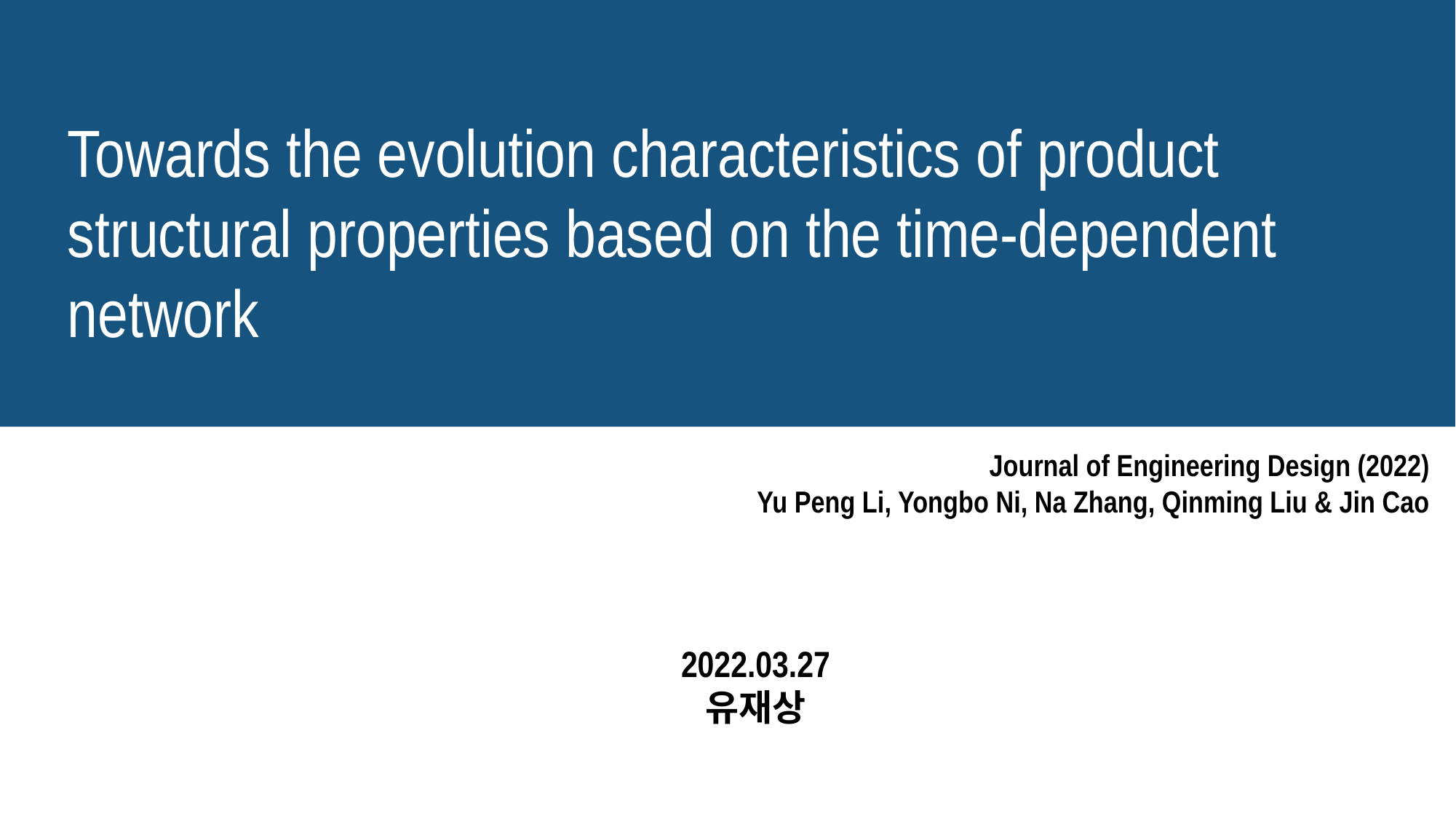

Towards the evolution characteristics of product structural properties based on the time-dependent network
Journal of Engineering Design (2022)
Yu Peng Li, Yongbo Ni, Na Zhang, Qinming Liu & Jin Cao
2022.03.27
유재상